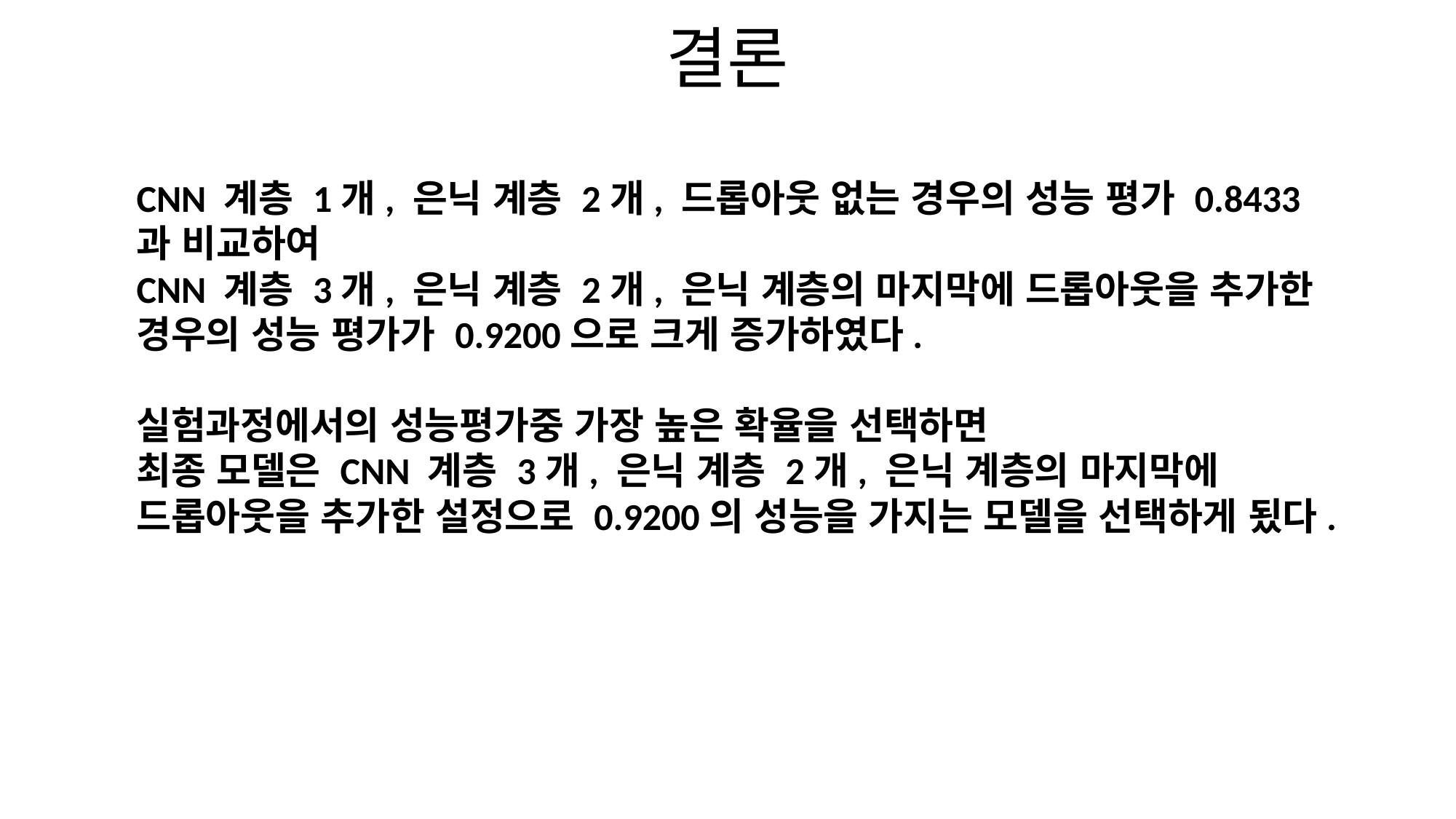

결론
CNN 계층 1개, 은닉 계층 2개, 드롭아웃 없는 경우의 성능 평가 0.8433과 비교하여
CNN 계층 3개, 은닉 계층 2개, 은닉 계층의 마지막에 드롭아웃을 추가한 경우의 성능 평가가 0.9200으로 크게 증가하였다.

실험과정에서의 성능평가중 가장 높은 확율을 선택하면
최종 모델은 CNN 계층 3개, 은닉 계층 2개, 은닉 계층의 마지막에 드롭아웃을 추가한 설정으로 0.9200의 성능을 가지는 모델을 선택하게 됬다.